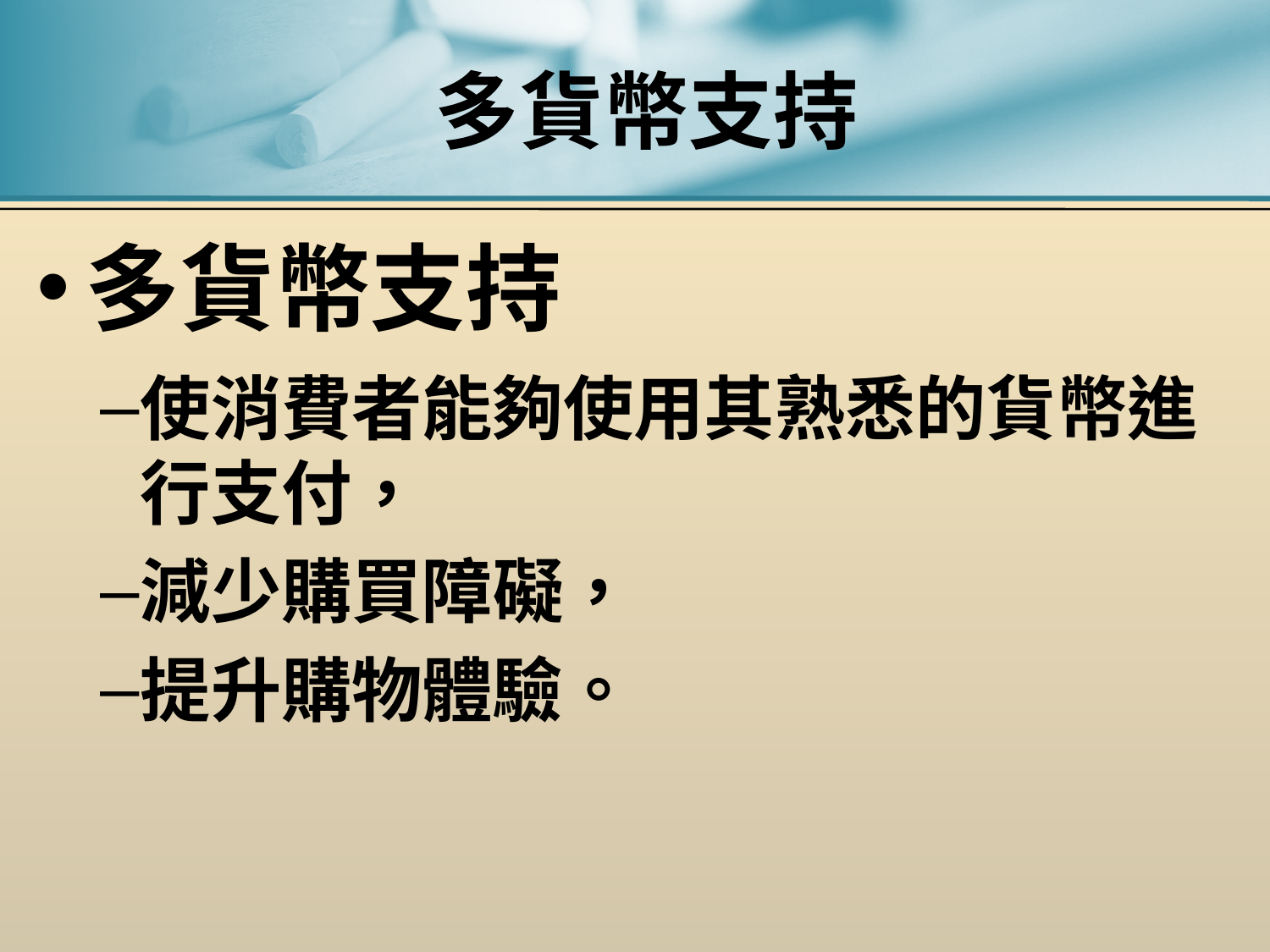

# 多貨幣支持
多貨幣支持
使消費者能夠使用其熟悉的貨幣進行支付，
減少購買障礙，
提升購物體驗。